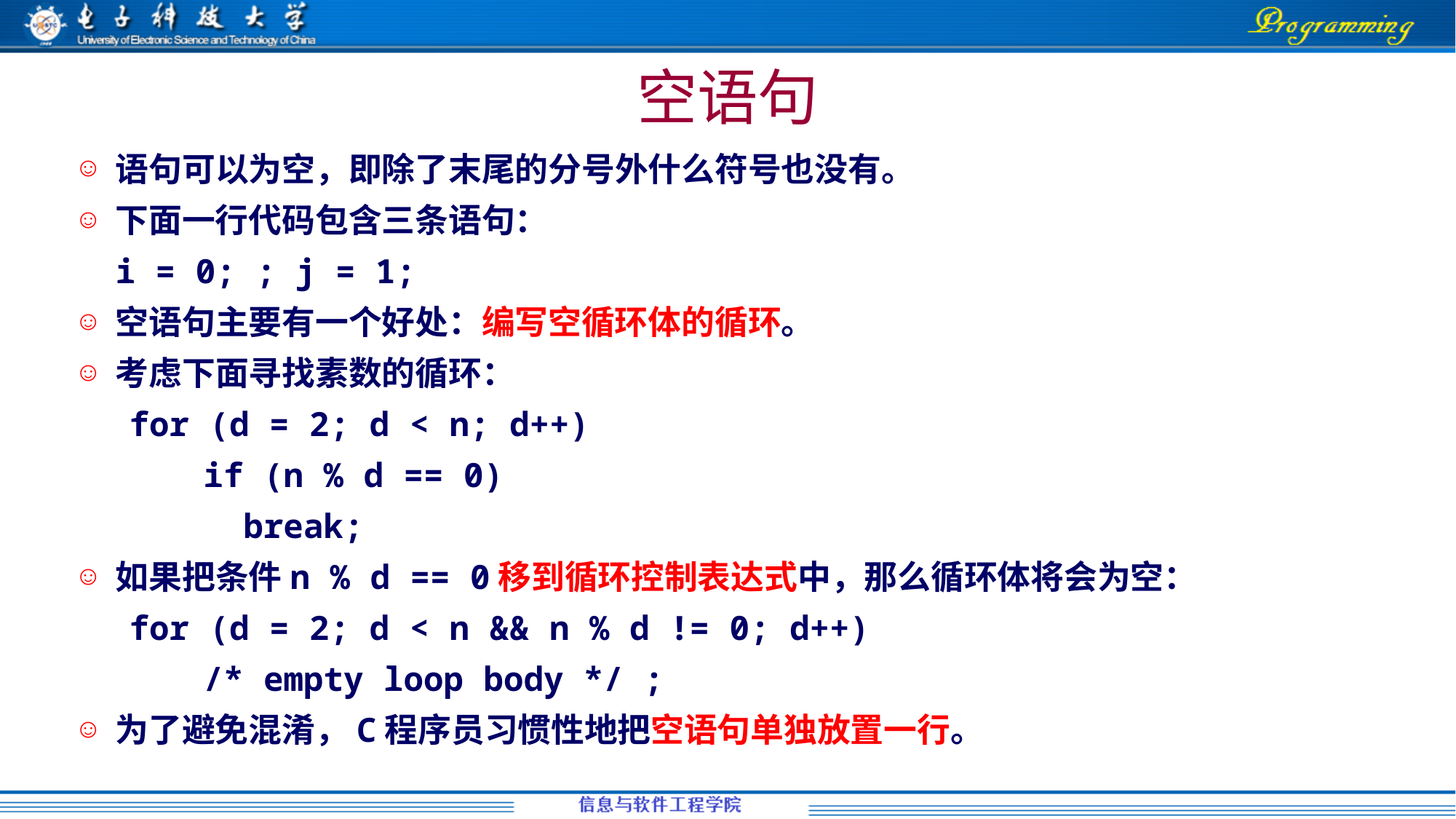

空语句
语句可以为空，即除了末尾的分号外什么符号也没有。
下面一行代码包含三条语句：
	i = 0; ; j = 1;
空语句主要有一个好处：编写空循环体的循环。
考虑下面寻找素数的循环：
for (d = 2; d < n; d++)
	  if (n % d == 0)
	    break;
如果把条件n % d == 0移到循环控制表达式中，那么循环体将会为空：
for (d = 2; d < n && n % d != 0; d++)
	  /* empty loop body */ ;
为了避免混淆，C程序员习惯性地把空语句单独放置一行。